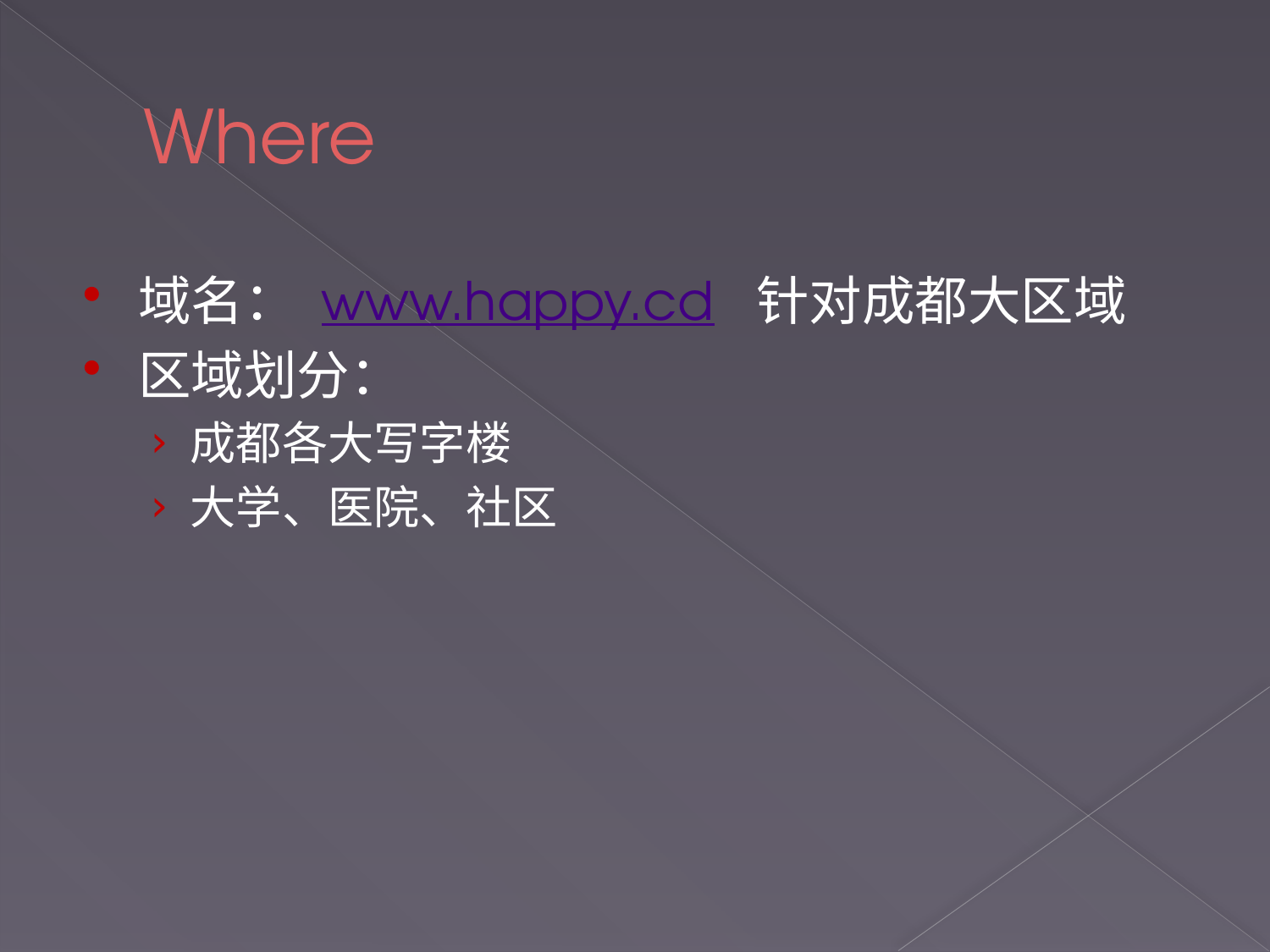

# Where
域名： www.happy.cd  针对成都大区域
区域划分：
成都各大写字楼
大学、医院、社区